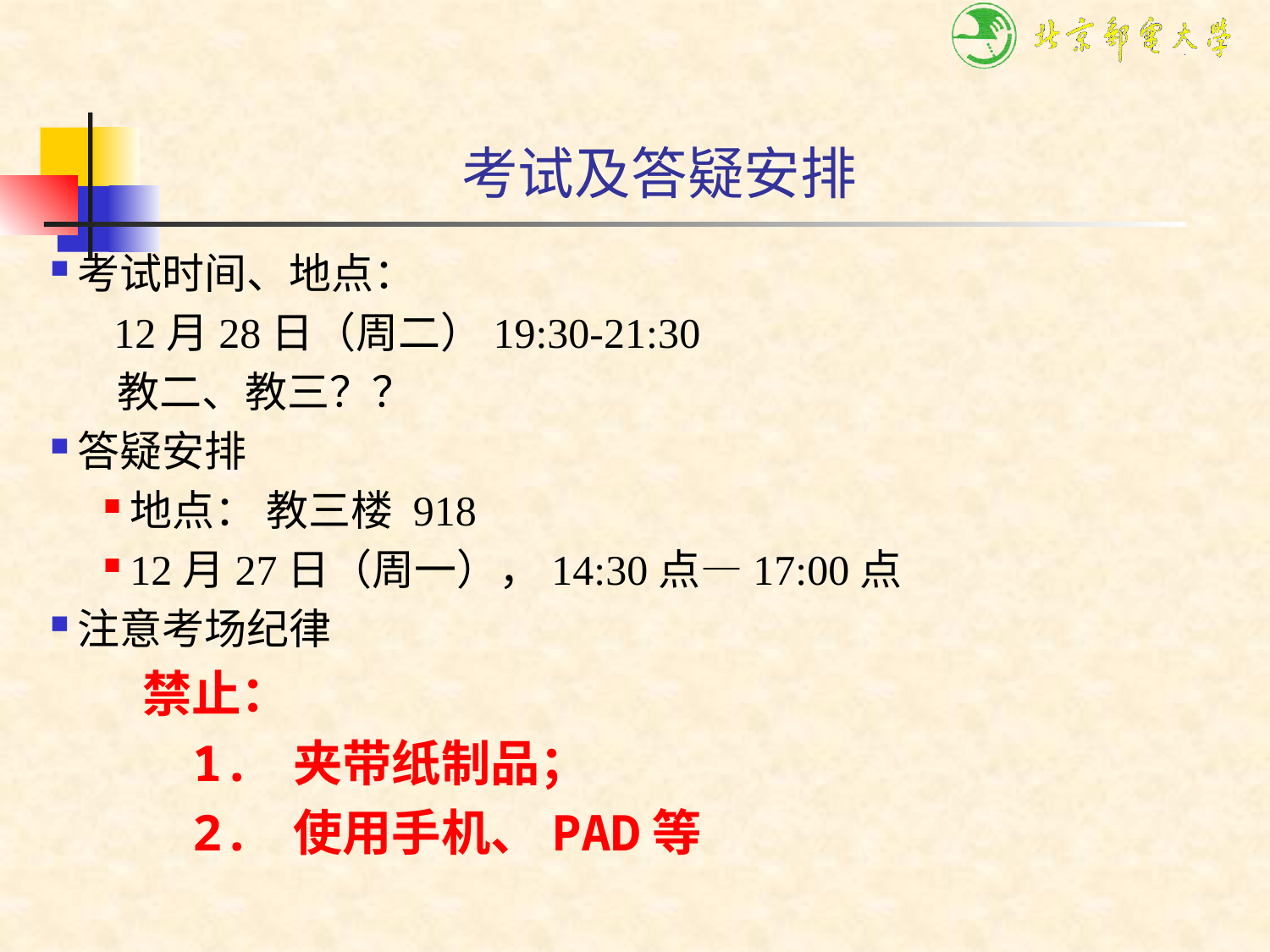

# 考试及答疑安排
考试时间、地点：
      12月28日（周二）19:30-21:30
      教二、教三？？
答疑安排
地点： 教三楼 918
12月27日（周一），14:30点—17:00点
注意考场纪律
   禁止：
   1. 夹带纸制品；
   2. 使用手机、PAD等